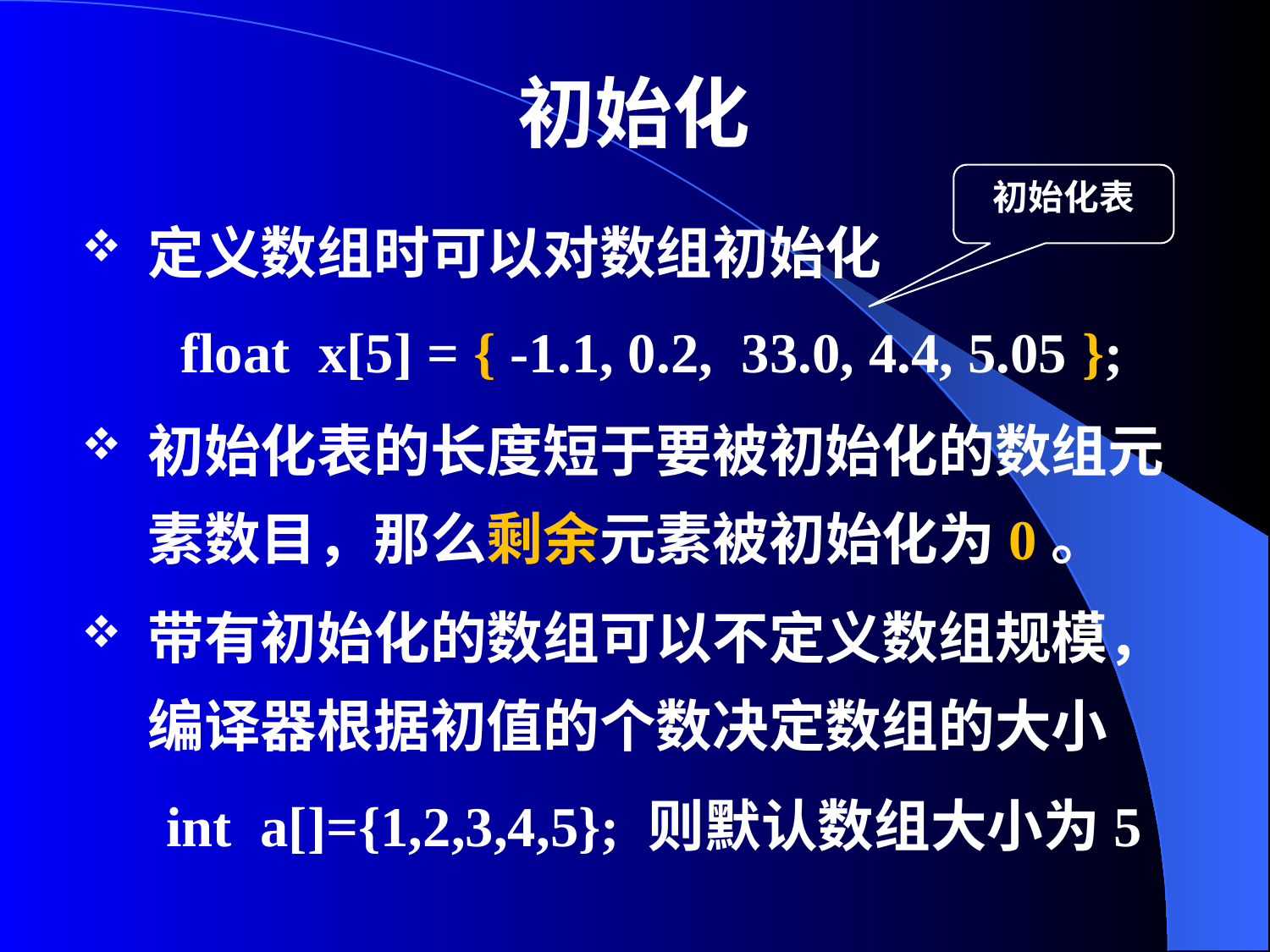

# 初始化
初始化表
定义数组时可以对数组初始化
       float  x[5] = { -1.1, 0.2,  33.0, 4.4, 5.05 };
初始化表的长度短于要被初始化的数组元素数目，那么剩余元素被初始化为0。
带有初始化的数组可以不定义数组规模，编译器根据初值的个数决定数组的大小
      int  a[]={1,2,3,4,5}; 则默认数组大小为5